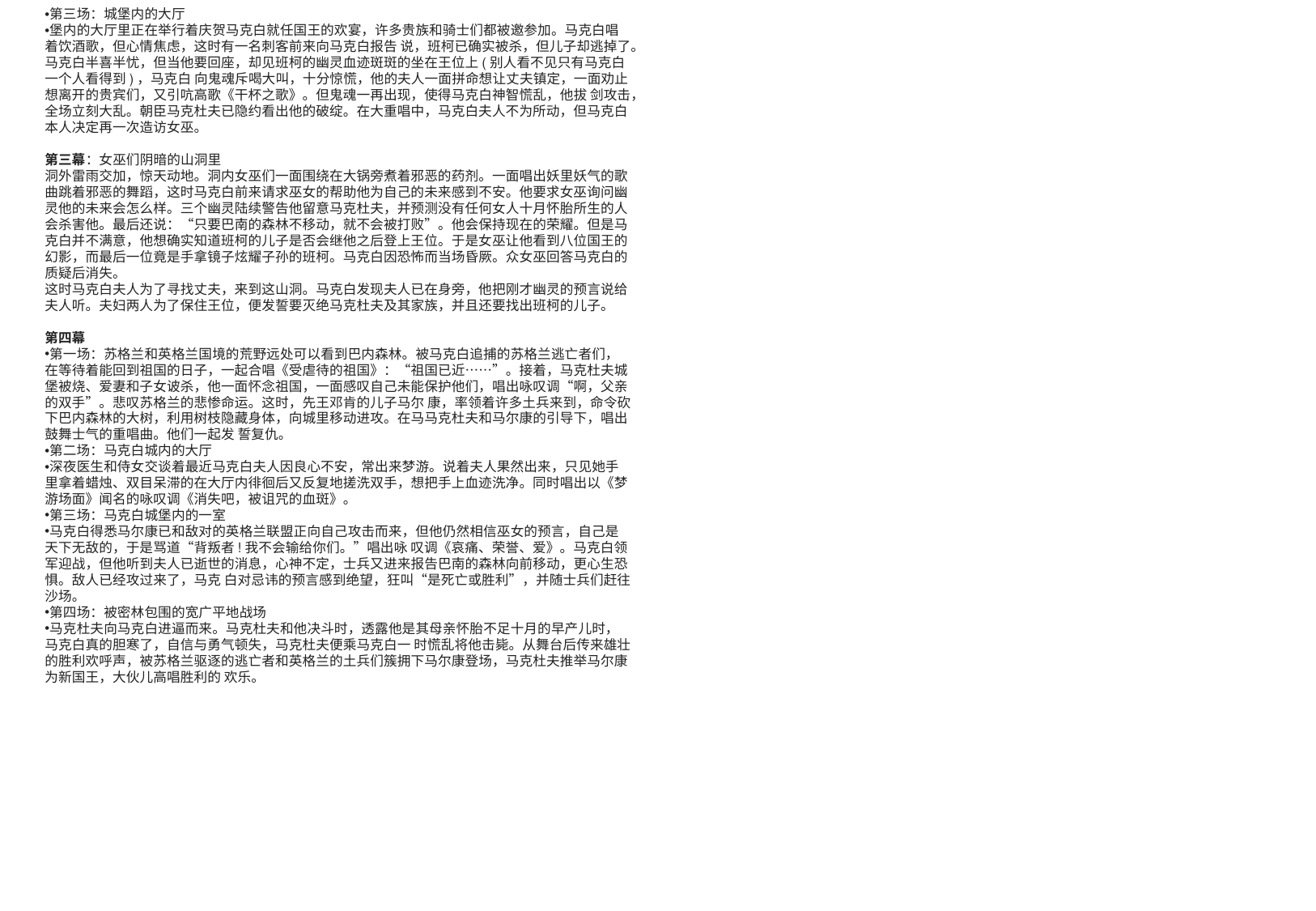

第三场：城堡内的大厅
堡内的大厅里正在举行着庆贺马克白就任国王的欢宴，许多贵族和骑士们都被邀参加。马克白唱着饮酒歌，但心情焦虑，这时有一名刺客前来向马克白报告 说，班柯已确实被杀，但儿子却逃掉了。马克白半喜半忧，但当他要回座，却见班柯的幽灵血迹斑斑的坐在王位上(别人看不见只有马克白一个人看得到)，马克白 向鬼魂斥喝大叫，十分惊慌，他的夫人一面拼命想让丈夫镇定，一面劝止想离开的贵宾们，又引吭高歌《干杯之歌》。但鬼魂一再出现，使得马克白神智慌乱，他拔 剑攻击，全场立刻大乱。朝臣马克杜夫已隐约看出他的破绽。在大重唱中，马克白夫人不为所动，但马克白本人决定再一次造访女巫。

第三幕：女巫们阴暗的山洞里
洞外雷雨交加，惊天动地。洞内女巫们一面围绕在大锅旁煮着邪恶的药剂。一面唱出妖里妖气的歌曲跳着邪恶的舞蹈，这时马克白前来请求巫女的帮助他为自己的未来感到不安。他要求女巫询问幽灵他的未来会怎么样。三个幽灵陆续警告他留意马克杜夫，并预测没有任何女人十月怀胎所生的人会杀害他。最后还说：“只要巴南的森林不移动，就不会被打败”。他会保持现在的荣耀。但是马克白并不满意，他想确实知道班柯的儿子是否会继他之后登上王位。于是女巫让他看到八位国王的幻影，而最后一位竟是手拿镜子炫耀子孙的班柯。马克白因恐怖而当场昏厥。众女巫回答马克白的质疑后消失。
这时马克白夫人为了寻找丈夫，来到这山洞。马克白发现夫人已在身旁，他把刚才幽灵的预言说给夫人听。夫妇两人为了保住王位，便发誓要灭绝马克杜夫及其家族，并且还要找出班柯的儿子。

第四幕
第一场：苏格兰和英格兰国境的荒野远处可以看到巴内森林。被马克白追捕的苏格兰逃亡者们，在等待着能回到祖国的日子，一起合唱《受虐待的祖国》：“祖国已近……”。接着，马克杜夫城 堡被烧、爱妻和子女诐杀，他一面怀念祖国，一面感叹自己未能保护他们，唱出咏叹调“啊，父亲的双手”。悲叹苏格兰的悲惨命运。这时，先王邓肯的儿子马尔 康，率领着许多土兵来到，命令砍下巴内森林的大树，利用树枝隐藏身体，向城里移动进攻。在马马克杜夫和马尔康的引导下，唱出鼓舞士气的重唱曲。他们一起发 誓复仇。
第二场：马克白城内的大厅
深夜医生和侍女交谈着最近马克白夫人因良心不安，常出来梦游。说着夫人果然出来，只见她手里拿着蜡烛、双目呆滞的在大厅内徘徊后又反复地搓洗双手，想把手上血迹洗净。同时唱出以《梦游场面》闻名的咏叹调《消失吧，被诅咒的血斑》。
第三场：马克白城堡内的一室
马克白得悉马尔康已和敌对的英格兰联盟正向自己攻击而来，但他仍然相信巫女的预言，自己是天下无敌的，于是骂道“背叛者!我不会输给你们。”唱出咏 叹调《哀痛、荣誉、爱》。马克白领军迎战，但他听到夫人已逝世的消息，心神不定，士兵又进来报告巴南的森林向前移动，更心生恐惧。敌人已经攻过来了，马克 白对忌讳的预言感到绝望，狂叫“是死亡或胜利”，并随士兵们赶往沙场。
第四场：被密林包围的宽广平地战场
马克杜夫向马克白进逼而来。马克杜夫和他决斗时，透露他是其母亲怀胎不足十月的早产儿时，马克白真的胆寒了，自信与勇气顿失，马克杜夫便乘马克白一 时慌乱将他击毙。从舞台后传来雄壮的胜利欢呼声，被苏格兰驱逐的逃亡者和英格兰的土兵们簇拥下马尔康登场，马克杜夫推举马尔康为新国王，大伙儿高唱胜利的 欢乐。